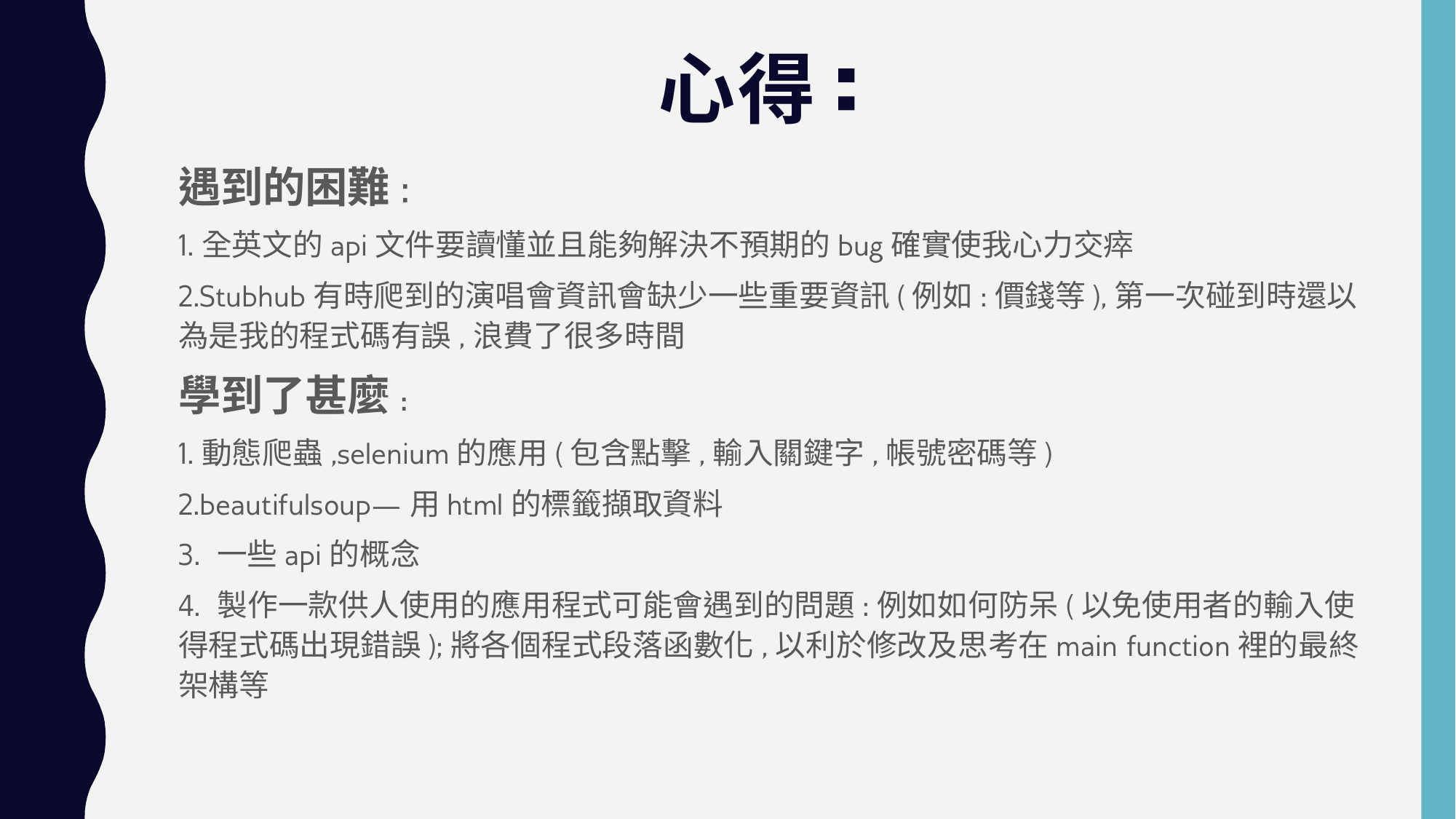

# 心得:
遇到的困難:
1.全英文的api文件要讀懂並且能夠解決不預期的bug確實使我心力交瘁
2.Stubhub有時爬到的演唱會資訊會缺少一些重要資訊(例如:價錢等),第一次碰到時還以為是我的程式碼有誤,浪費了很多時間
學到了甚麼:
1.動態爬蟲,selenium的應用(包含點擊,輸入關鍵字,帳號密碼等)
2.beautifulsoup—用html的標籤擷取資料
3. 一些api的概念
4. 製作一款供人使用的應用程式可能會遇到的問題:例如如何防呆(以免使用者的輸入使得程式碼出現錯誤);將各個程式段落函數化,以利於修改及思考在main function裡的最終架構等